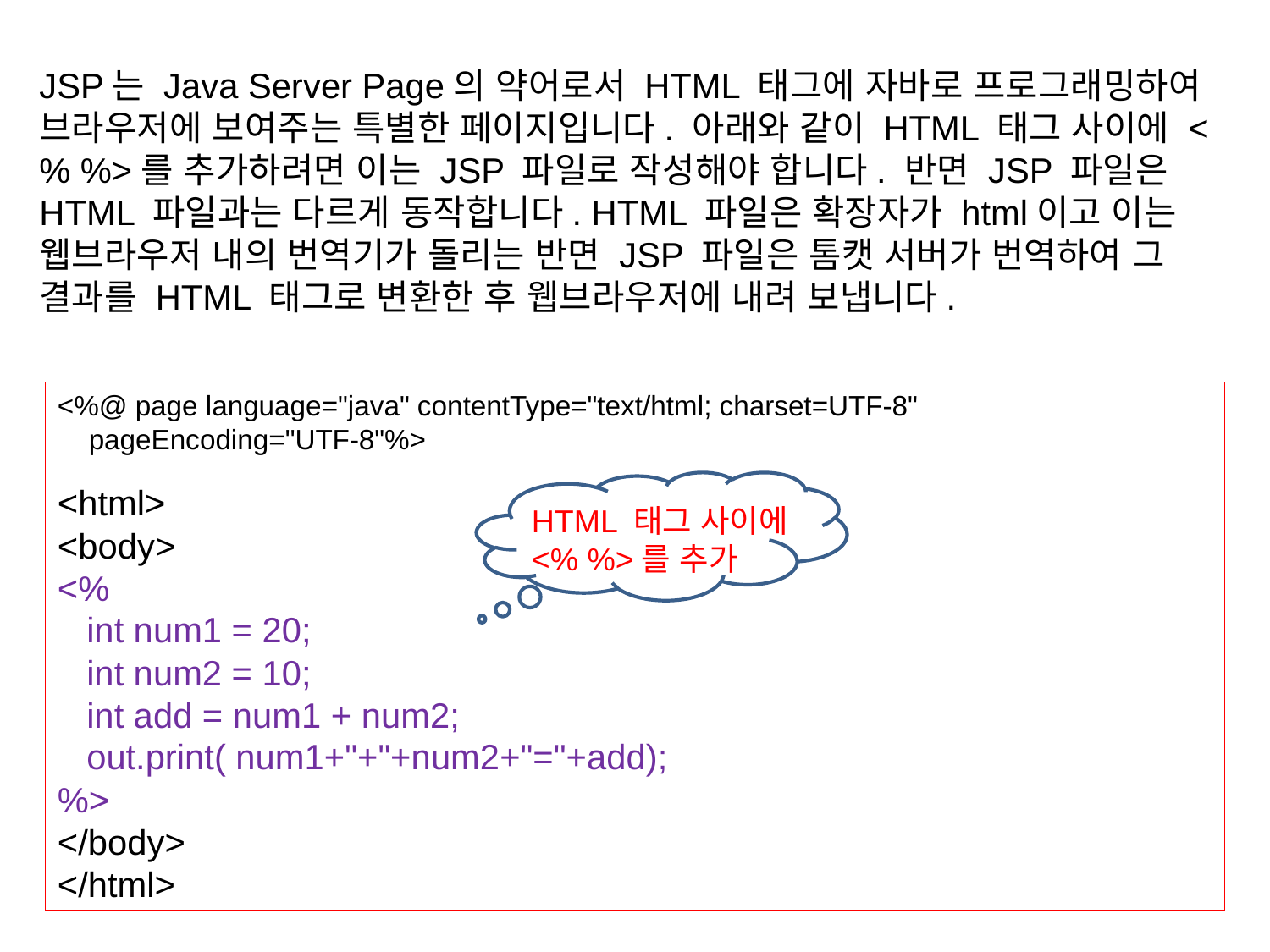

JSP는 Java Server Page의 약어로서 HTML 태그에 자바로 프로그래밍하여 브라우저에 보여주는 특별한 페이지입니다. 아래와 같이 HTML 태그 사이에 <% %>를 추가하려면 이는 JSP 파일로 작성해야 합니다. 반면 JSP 파일은 HTML 파일과는 다르게 동작합니다. HTML 파일은 확장자가 html이고 이는 웹브라우저 내의 번역기가 돌리는 반면 JSP 파일은 톰캣 서버가 번역하여 그 결과를 HTML 태그로 변환한 후 웹브라우저에 내려 보냅니다.
<%@ page language="java" contentType="text/html; charset=UTF-8"
    pageEncoding="UTF-8"%>

<html>
<body>
<%
   int num1 = 20;
   int num2 = 10;
   int add = num1 + num2;
   out.print( num1+"+"+num2+"="+add);
%>
</body>
</html>

HTML 태그 사이에 <% %>를 추가